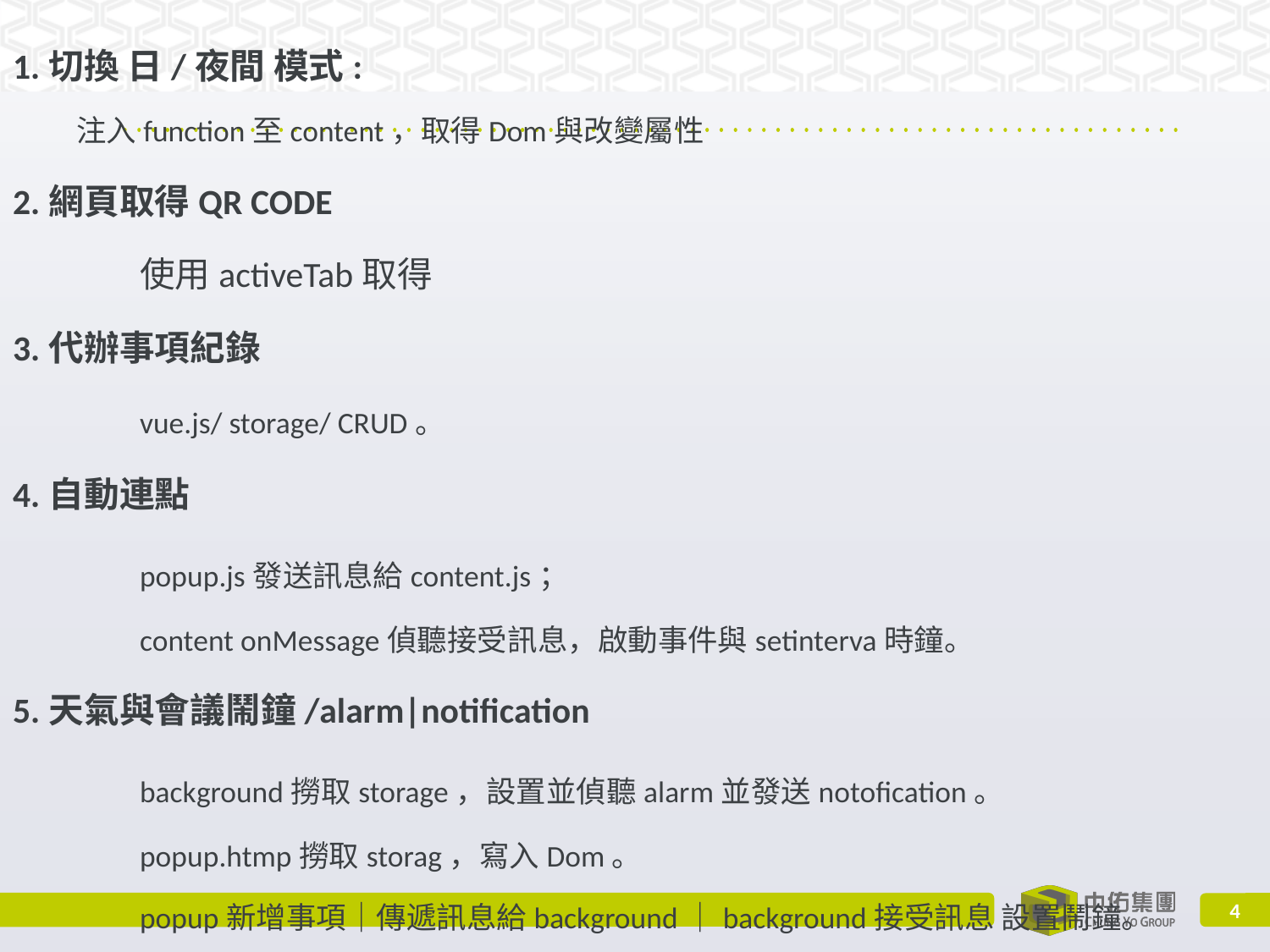

1.切換 日/夜間 模式:
注入function至content，取得Dom與改變屬性
2.網頁取得QR CODE
	使用activeTab取得
3.代辦事項紀錄
	vue.js/ storage/ CRUD。
4.自動連點
	popup.js發送訊息給content.js；
	content onMessage偵聽接受訊息，啟動事件與setinterva時鐘。
5.天氣與會議鬧鐘/alarm|notification
	background撈取storage，設置並偵聽alarm並發送notofication。
	popup.htmp撈取storag，寫入Dom。
	popup新增事項｜傳遞訊息給background｜background接受訊息 設置鬧鐘。

4